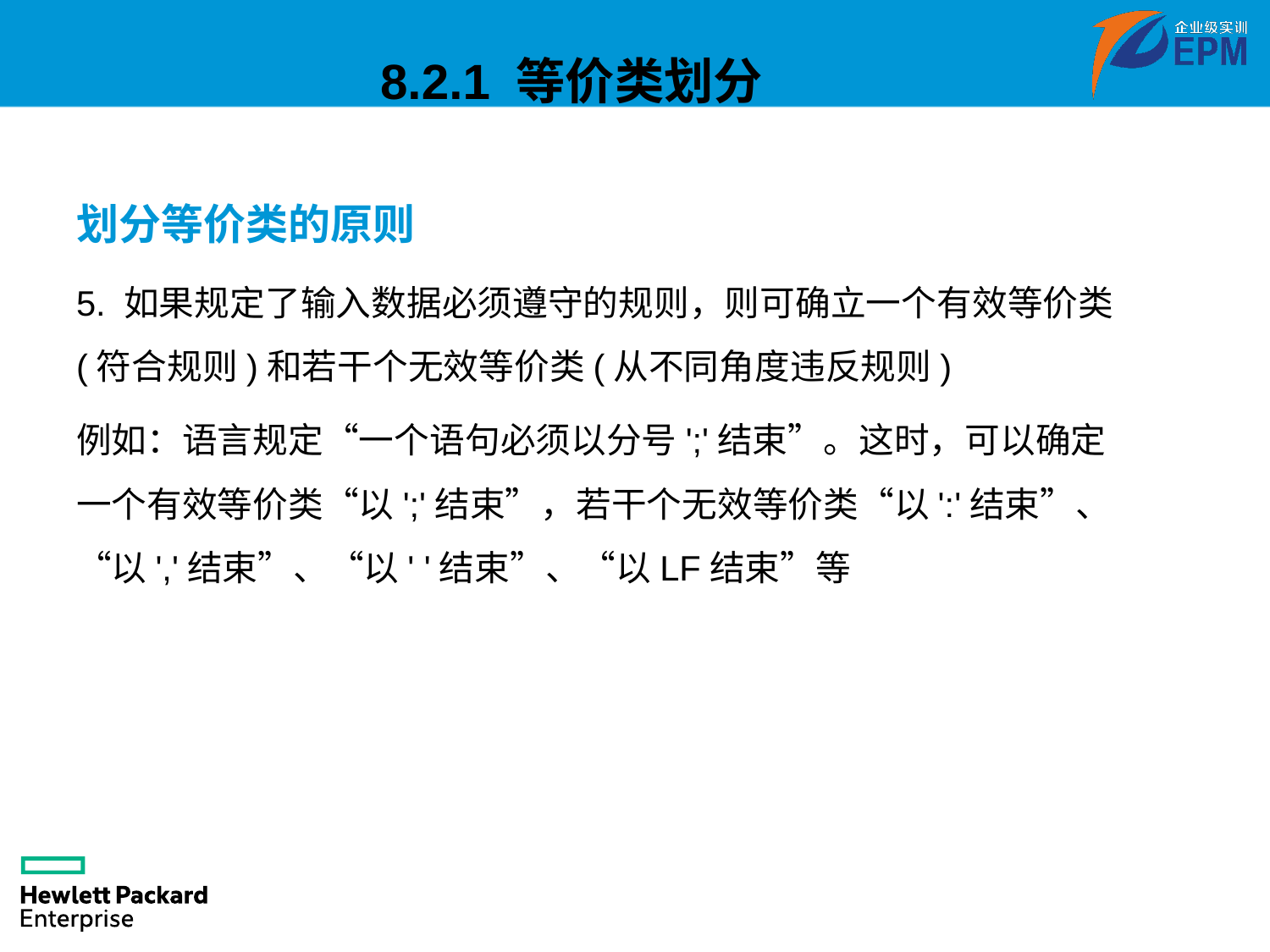

8.2.1 等价类划分
划分等价类的原则
5. 如果规定了输入数据必须遵守的规则，则可确立一个有效等价类(符合规则)和若干个无效等价类(从不同角度违反规则)
例如：语言规定“一个语句必须以分号';'结束”。这时，可以确定一个有效等价类“以';'结束”，若干个无效等价类“以':'结束”、“以','结束”、“以' '结束”、“以LF结束”等